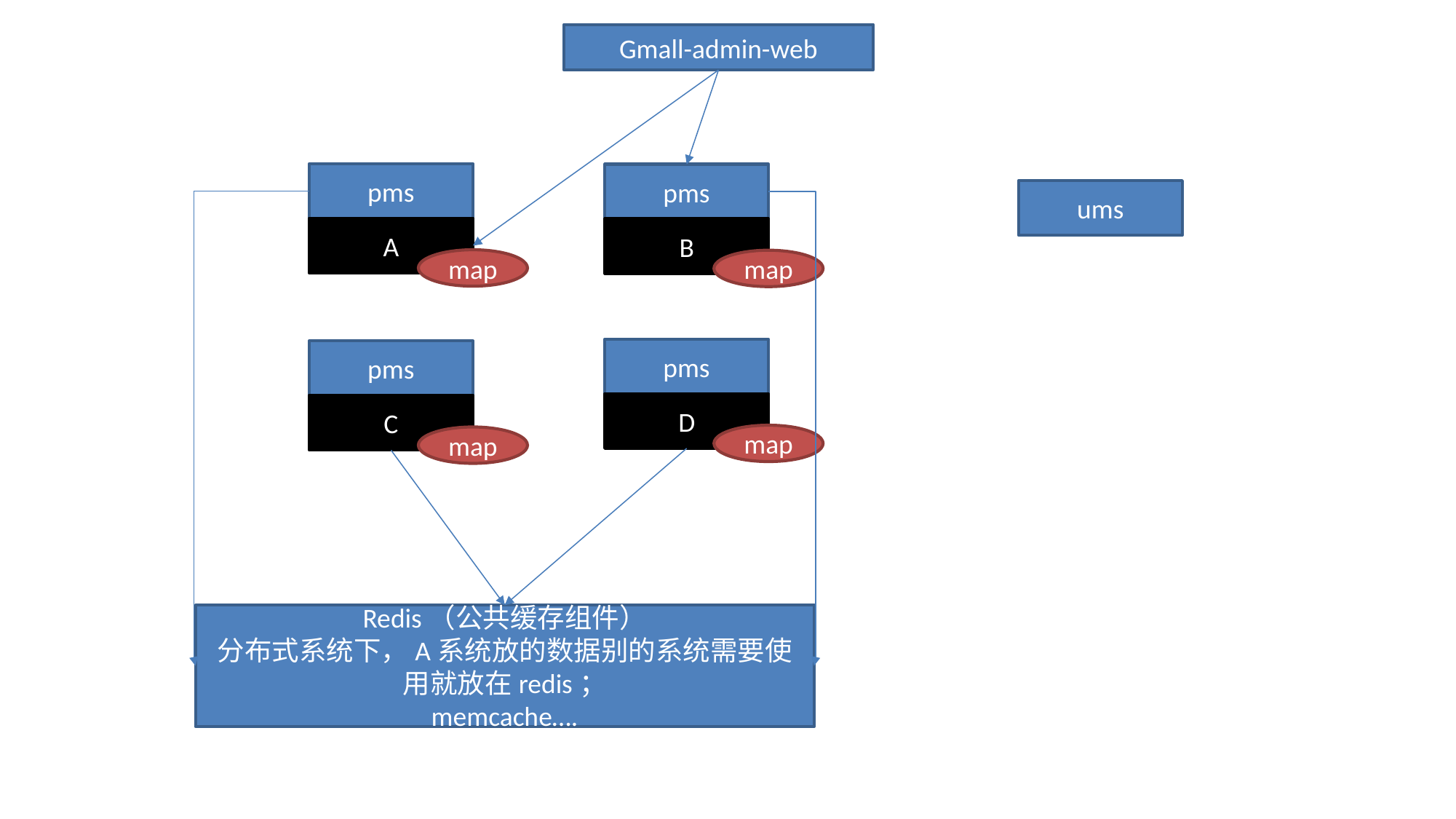

Gmall-admin-web
pms
pms
ums
A
B
map
map
pms
pms
D
C
map
map
Redis（公共缓存组件）
分布式系统下，A系统放的数据别的系统需要使用就放在redis；
memcache….